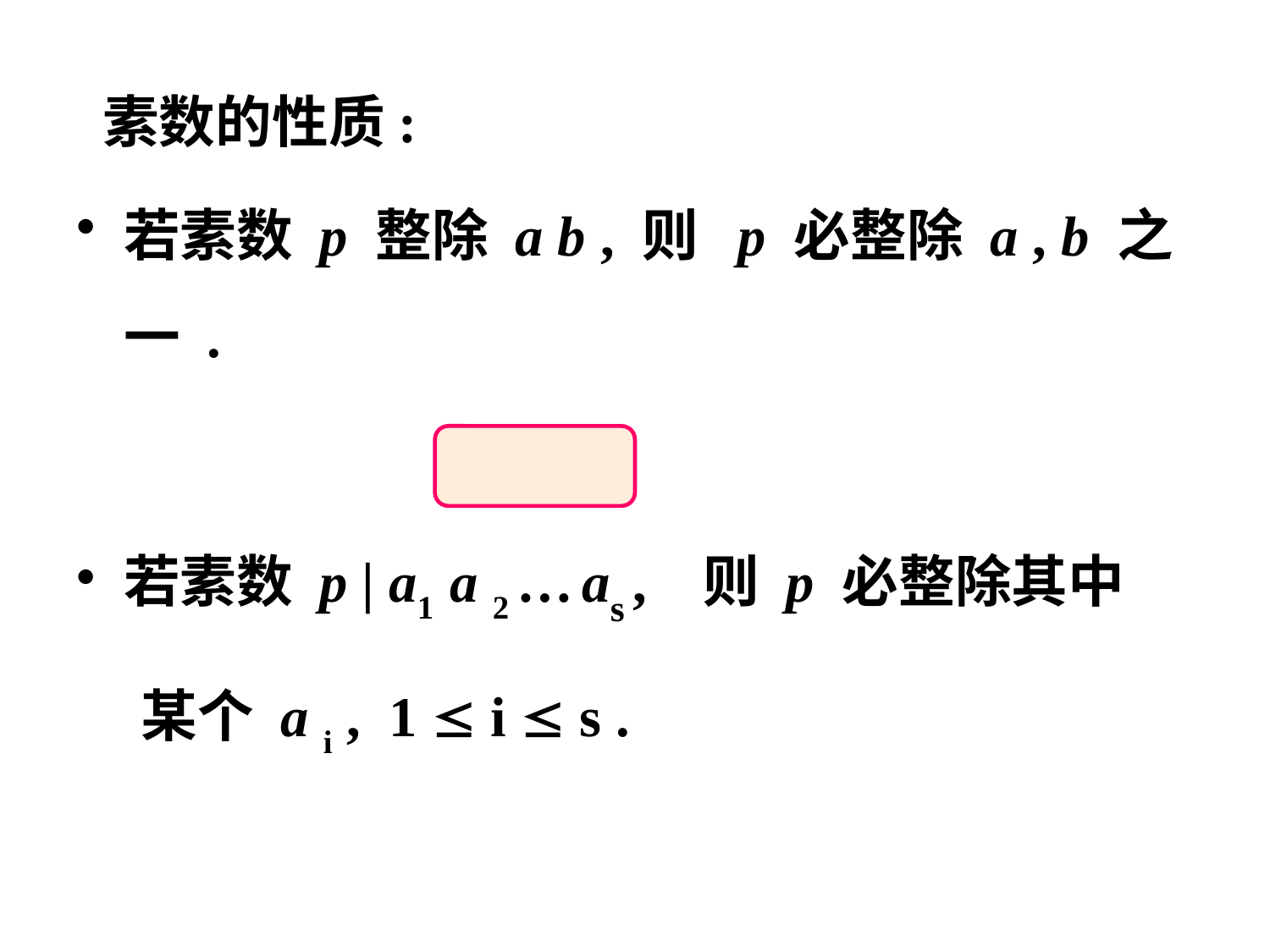

素数的性质:
若素数 p 整除 a b , 则  p 必整除 a , b 之一 .

若素数 p | a1  a 2 … as ,   则 p 必整除其中
    某个 a i ,  1 ≤ i ≤ s .